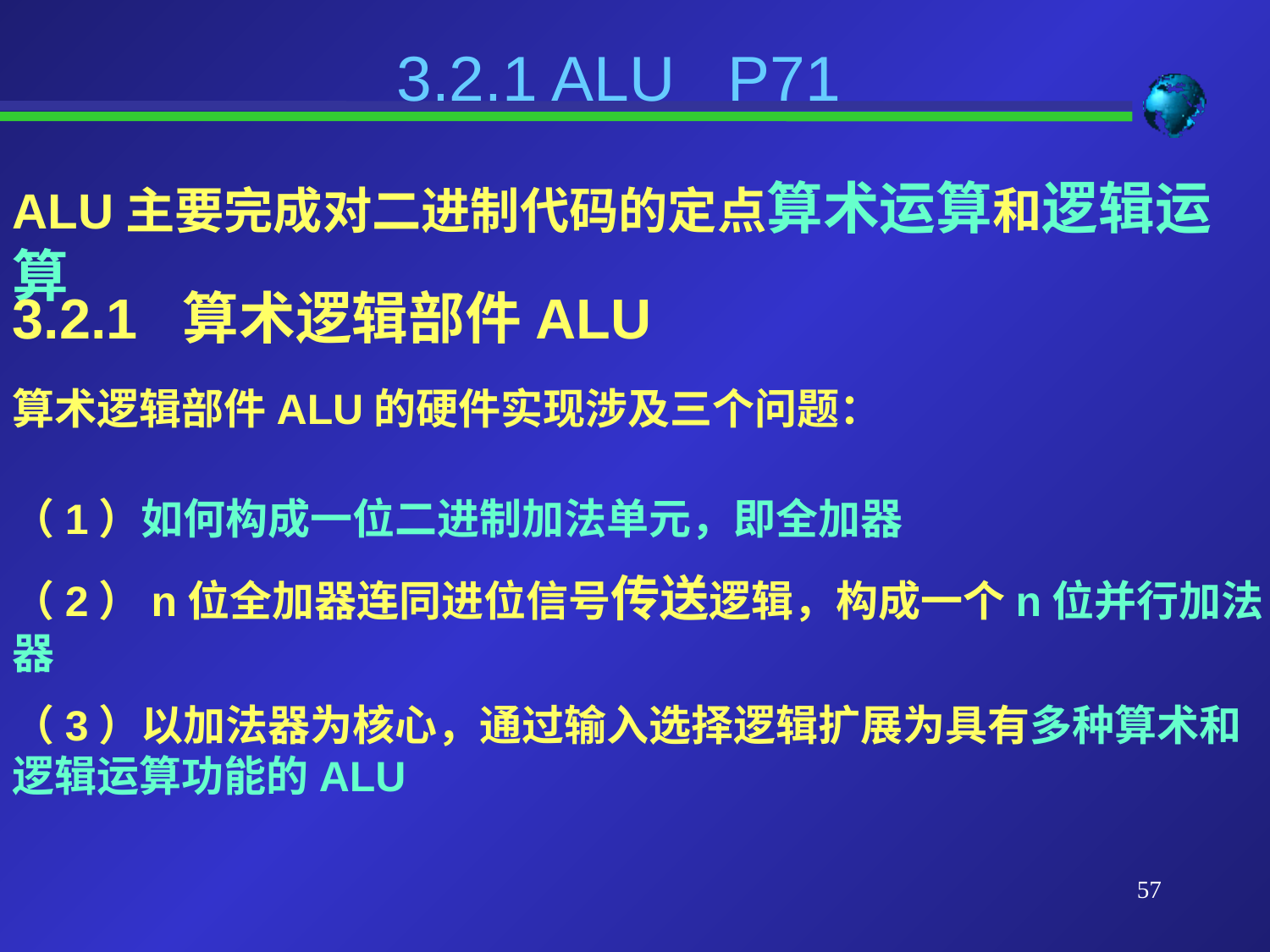

3.2.1 ALU   P71
ALU主要完成对二进制代码的定点算术运算和逻辑运算
3.2.1  算术逻辑部件ALU
算术逻辑部件ALU的硬件实现涉及三个问题：
（1）如何构成一位二进制加法单元，即全加器
（2）n位全加器连同进位信号传送逻辑，构成一个n位并行加法器
（3）以加法器为核心，通过输入选择逻辑扩展为具有多种算术和逻辑运算功能的ALU

57